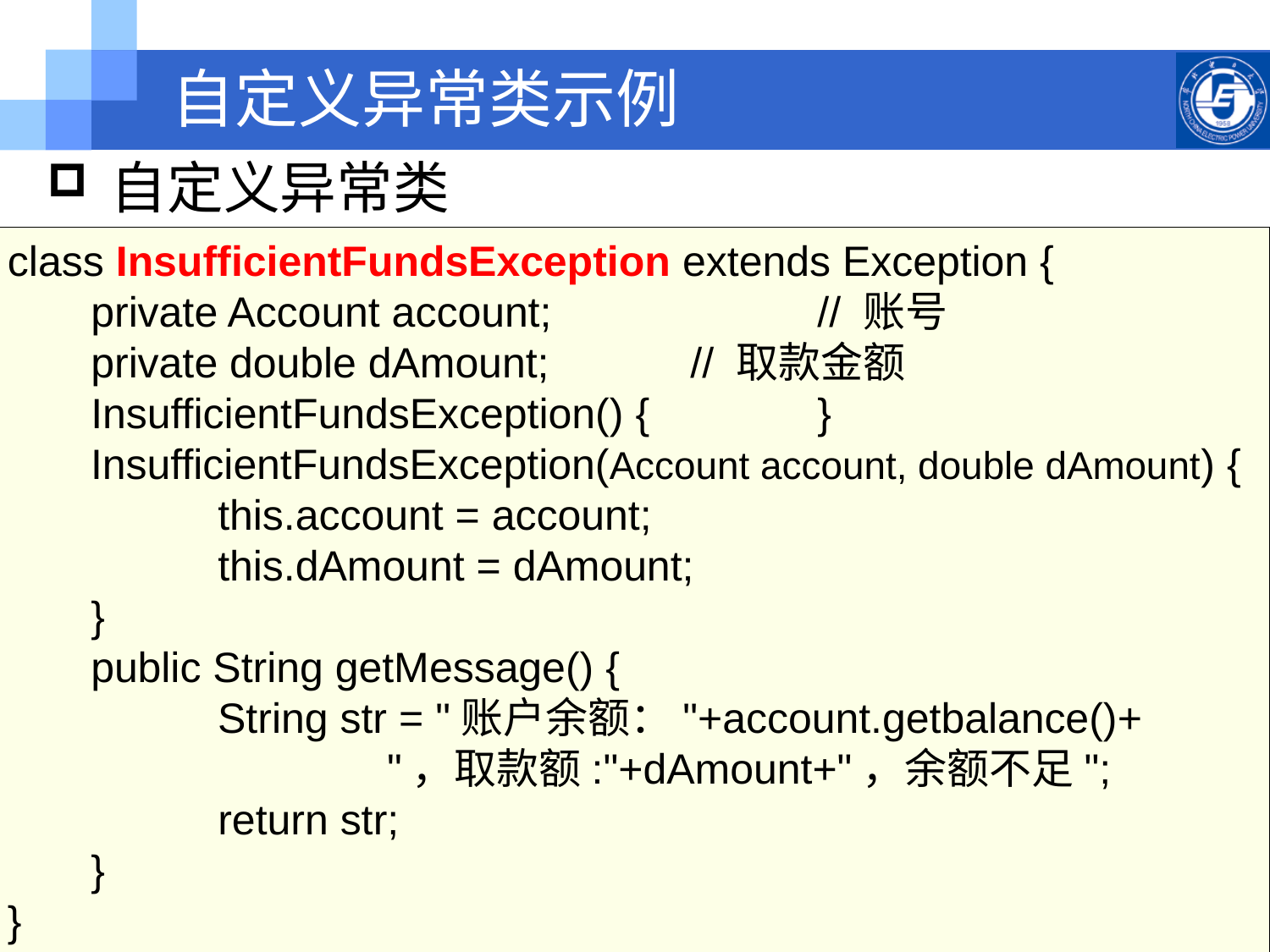

# 自定义异常类示例
自定义异常类
class InsufficientFundsException extends Exception {
	   private Account account; 		// 账号
	   private double dAmount; 		// 取款金额
	   InsufficientFundsException() { 		}
       InsufficientFundsException(Account account, double dAmount) {
		   this.account = account;
		   this.dAmount = dAmount;
	   }
	   public String getMessage() {						   String str = "账户余额："+account.getbalance()+
                                "，取款额:"+dAmount+"，余额不足";
		   return str;
	   }
}